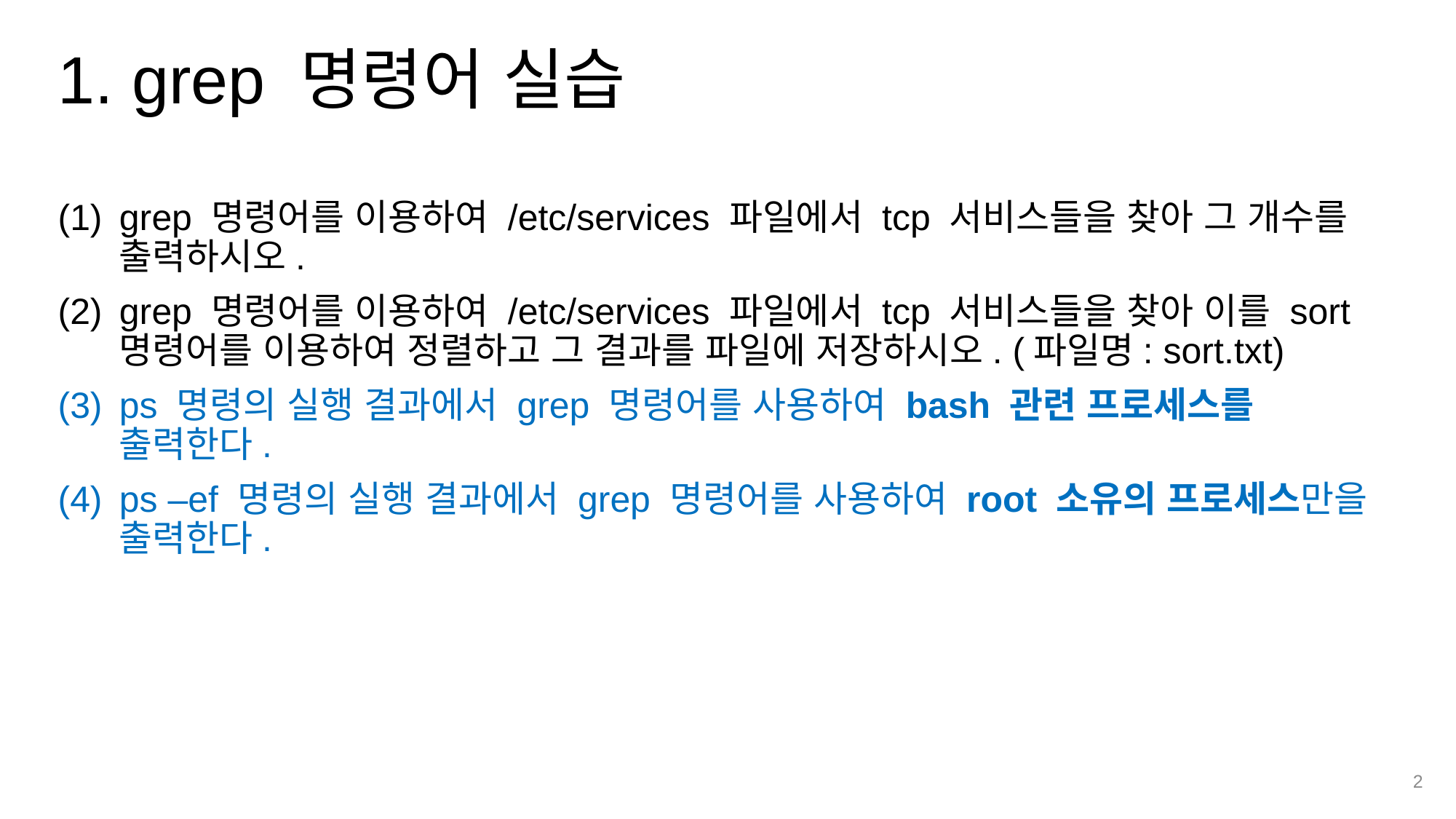

# 1. grep 명령어 실습
grep 명령어를 이용하여 /etc/services 파일에서 tcp 서비스들을 찾아 그 개수를 출력하시오.
grep 명령어를 이용하여 /etc/services 파일에서 tcp 서비스들을 찾아 이를 sort 명령어를 이용하여 정렬하고 그 결과를 파일에 저장하시오. (파일명: sort.txt)
ps 명령의 실행 결과에서 grep 명령어를 사용하여 bash 관련 프로세스를 출력한다.
ps –ef 명령의 실행 결과에서 grep 명령어를 사용하여 root 소유의 프로세스만을 출력한다.
2